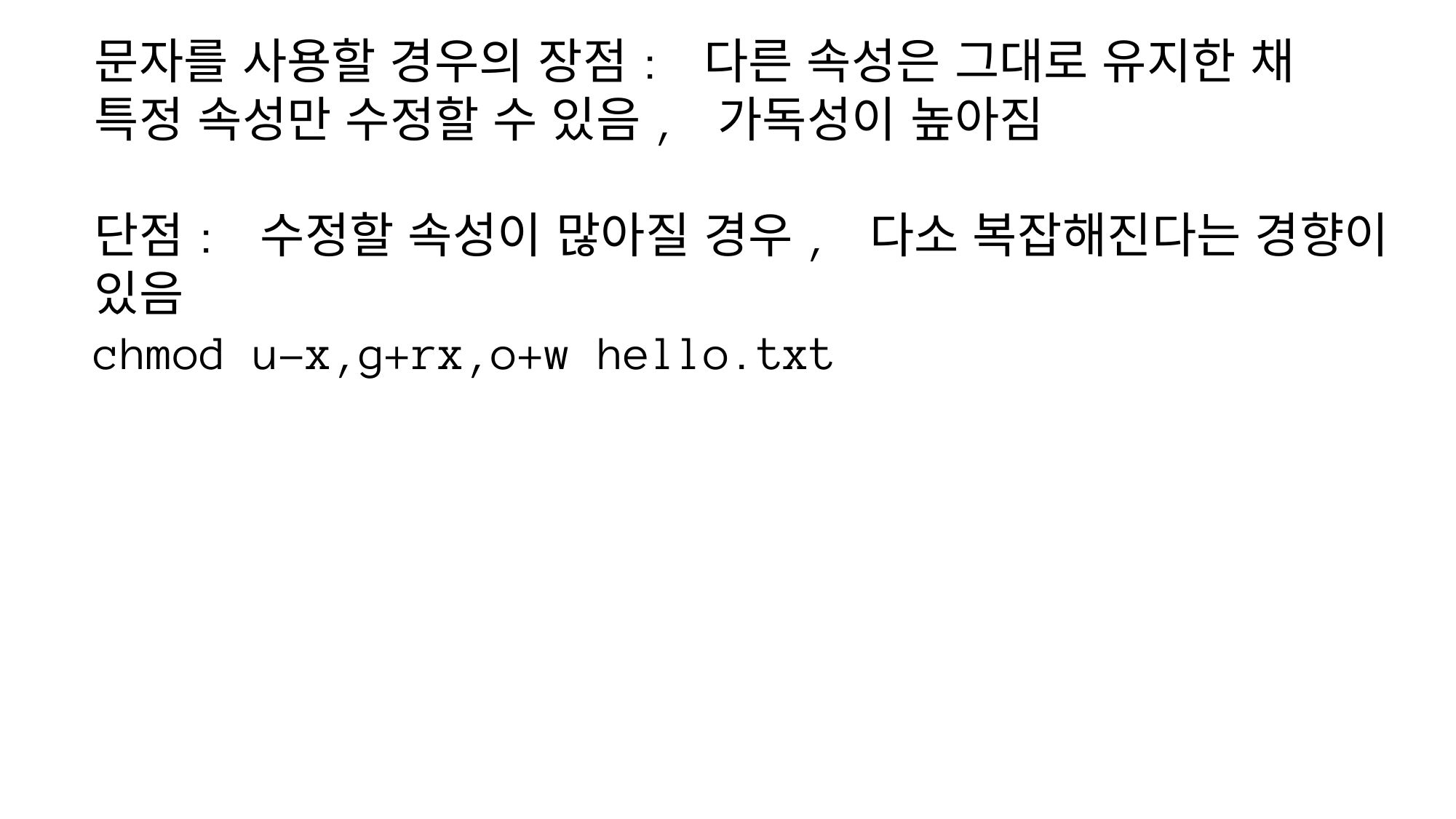

문자를 사용할 경우의 장점: 다른 속성은 그대로 유지한 채
특정 속성만 수정할 수 있음, 가독성이 높아짐

단점: 수정할 속성이 많아질 경우, 다소 복잡해진다는 경향이
있음
chmod u-x,g+rx,o+w hello.txt